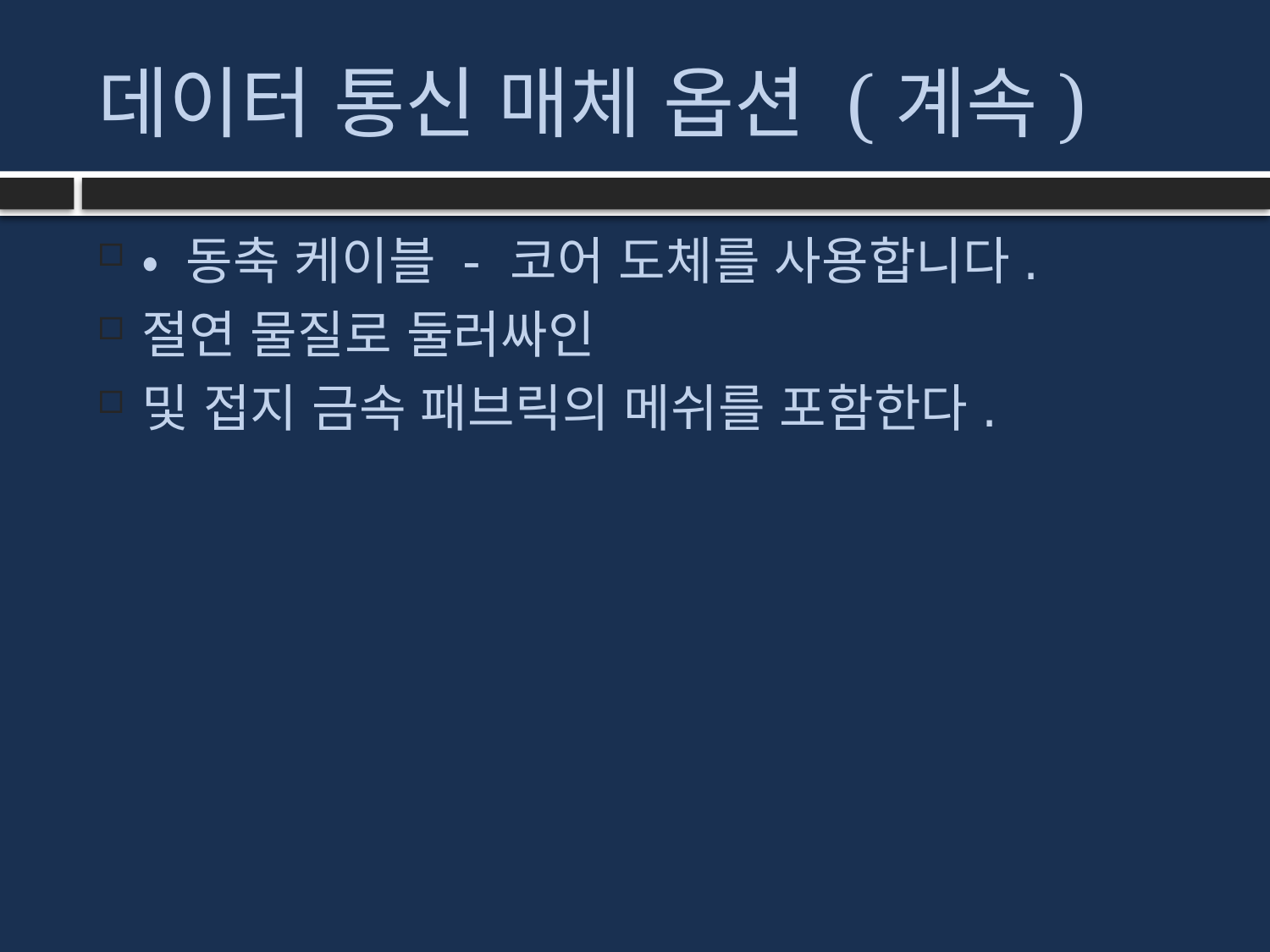

# 데이터 통신 매체 옵션 (계속)
• 동축 케이블 - 코어 도체를 사용합니다.
절연 물질로 둘러싸인
및 접지 금속 패브릭의 메쉬를 포함한다.